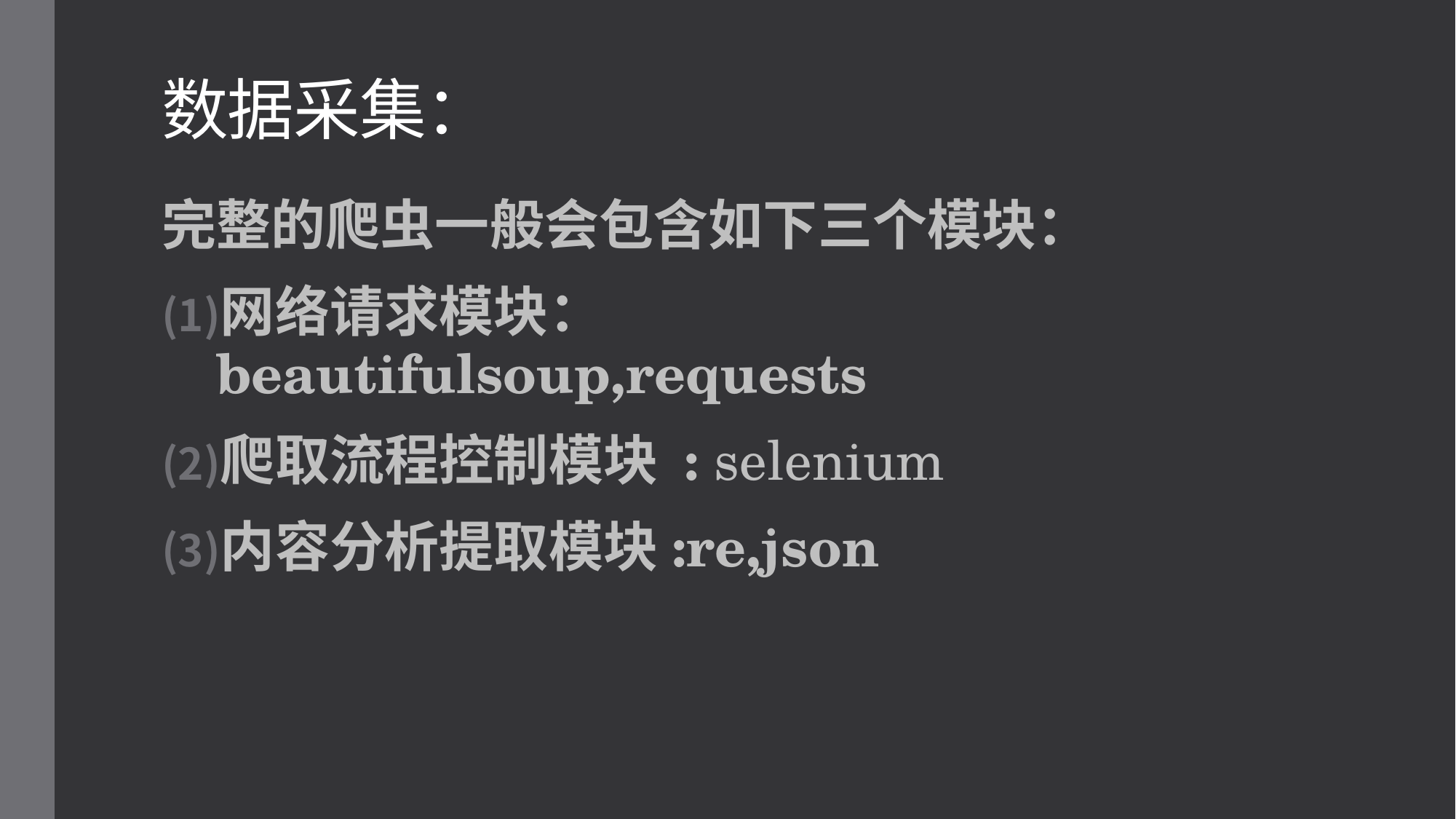

# 数据采集：
完整的爬虫一般会包含如下三个模块：
网络请求模块： beautifulsoup,requests
爬取流程控制模块 : selenium
内容分析提取模块:re,json